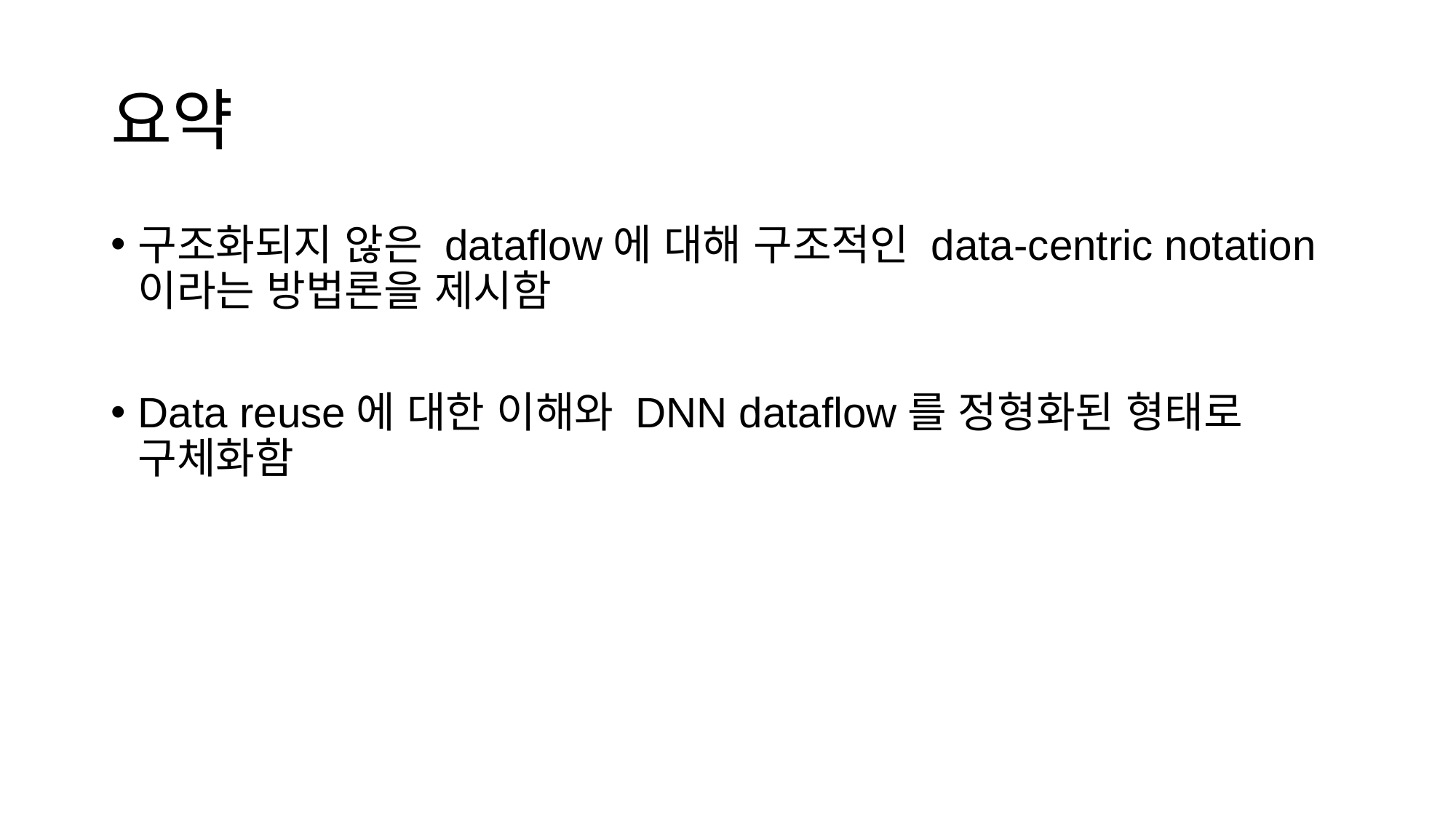

# 요약
구조화되지 않은 dataflow에 대해 구조적인 data-centric notation이라는 방법론을 제시함

Data reuse에 대한 이해와 DNN dataflow를 정형화된 형태로 구체화함